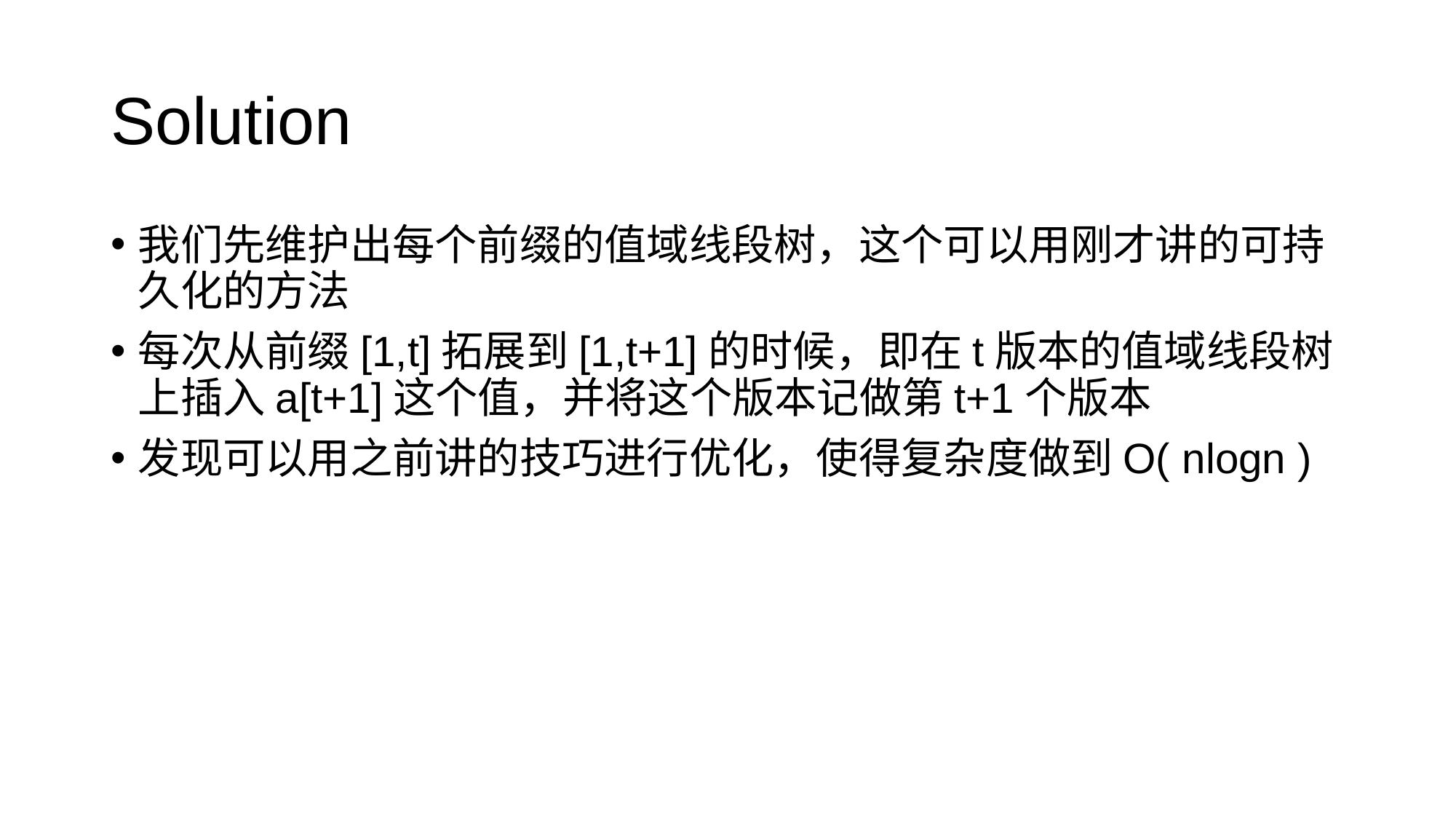

# Solution
我们先维护出每个前缀的值域线段树，这个可以用刚才讲的可持久化的方法
每次从前缀[1,t]拓展到[1,t+1]的时候，即在t版本的值域线段树上插入a[t+1]这个值，并将这个版本记做第t+1个版本
发现可以用之前讲的技巧进行优化，使得复杂度做到O( nlogn )